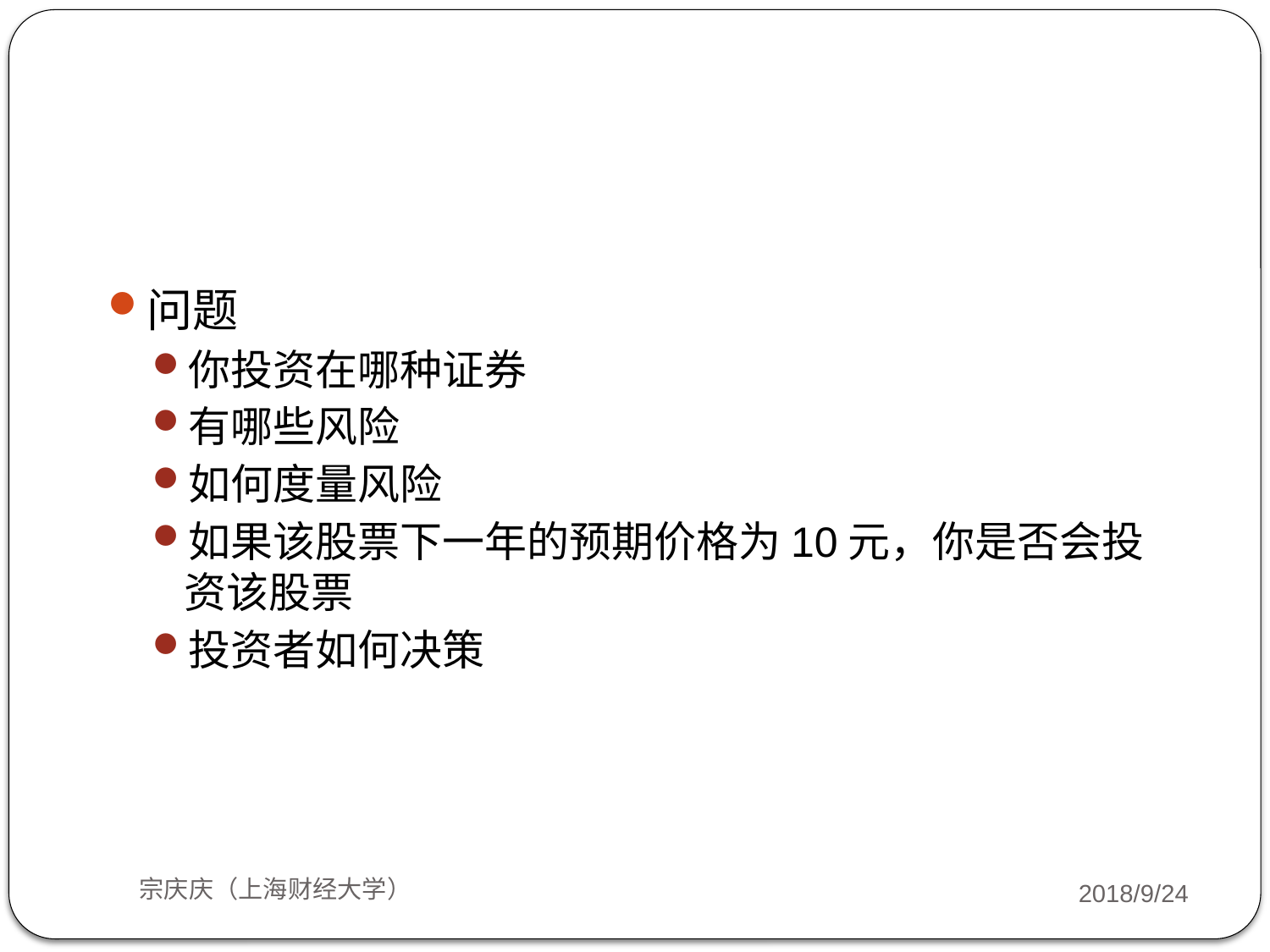

问题
你投资在哪种证券
有哪些风险
如何度量风险
如果该股票下一年的预期价格为10元，你是否会投资该股票
投资者如何决策
宗庆庆（上海财经大学）
2018/9/24